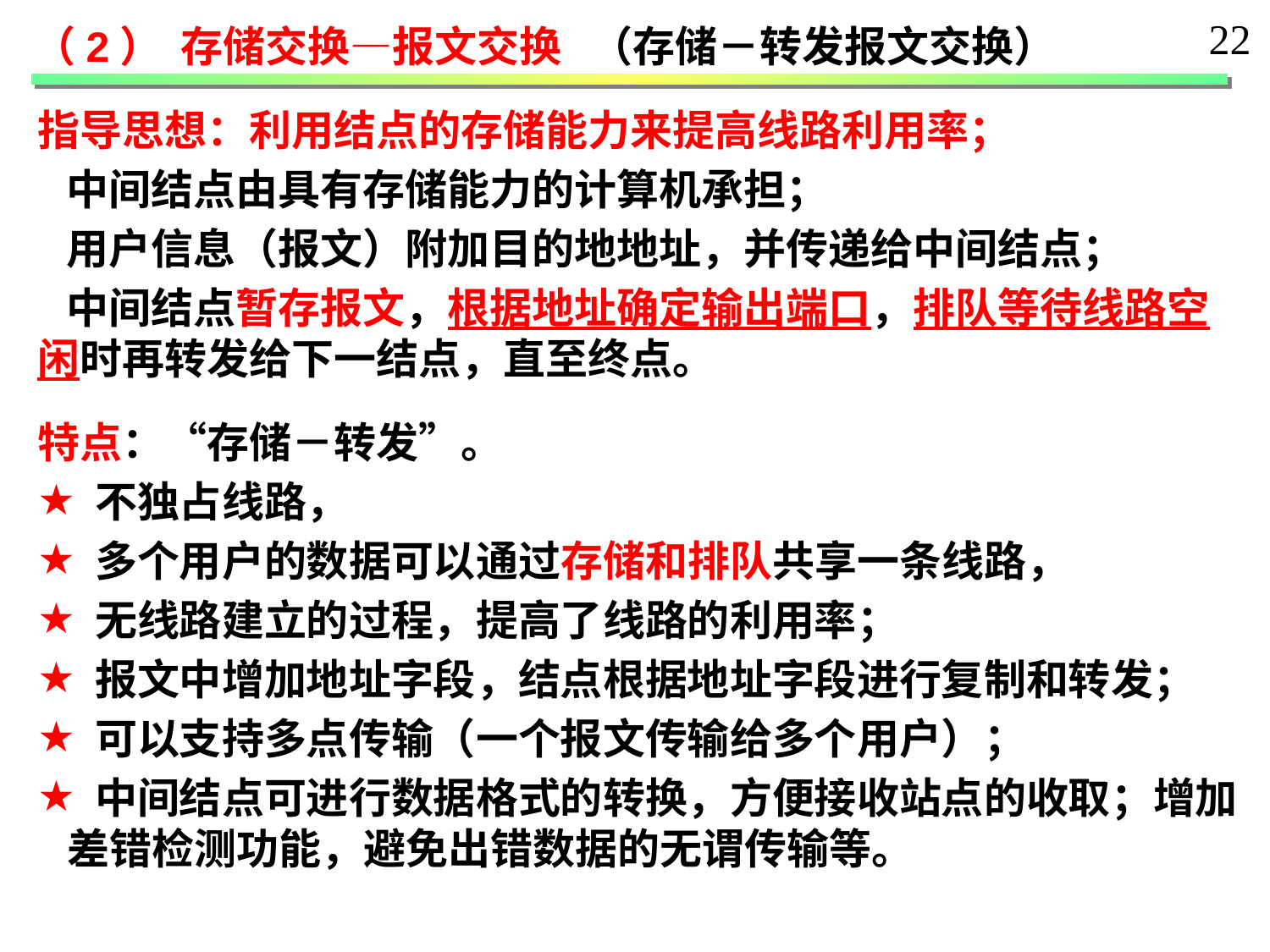

22
（2）  存储交换—报文交换   （存储－转发报文交换）

指导思想：利用结点的存储能力来提高线路利用率；
  中间结点由具有存储能力的计算机承担；
  用户信息（报文）附加目的地地址，并传递给中间结点；
  中间结点暂存报文，根据地址确定输出端口，排队等待线路空闲时再转发给下一结点，直至终点。

特点：“存储－转发”。
 不独占线路，
 多个用户的数据可以通过存储和排队共享一条线路，
 无线路建立的过程，提高了线路的利用率；
 报文中增加地址字段，结点根据地址字段进行复制和转发；
 可以支持多点传输（一个报文传输给多个用户）；
 中间结点可进行数据格式的转换，方便接收站点的收取；增加差错检测功能，避免出错数据的无谓传输等。